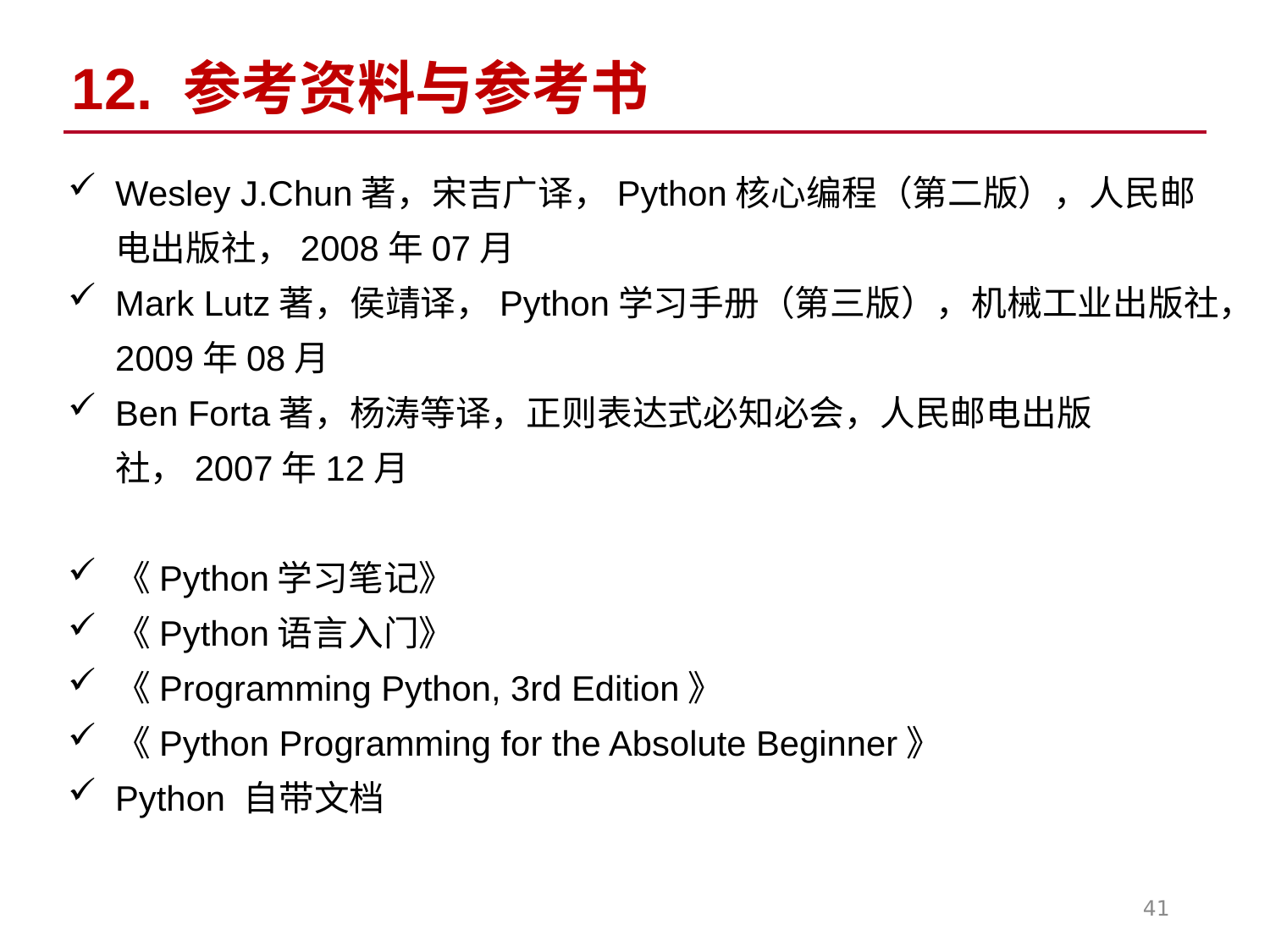

12. 参考资料与参考书
Wesley J.Chun著，宋吉广译，Python核心编程（第二版），人民邮电出版社，2008年07月
Mark Lutz著，侯靖译，Python学习手册（第三版），机械工业出版社，2009年08月
Ben Forta著，杨涛等译，正则表达式必知必会，人民邮电出版社，2007年12月

《Python学习笔记》
《Python语言入门》
《Programming Python, 3rd Edition》
《Python Programming for the Absolute Beginner》
Python 自带文档
41